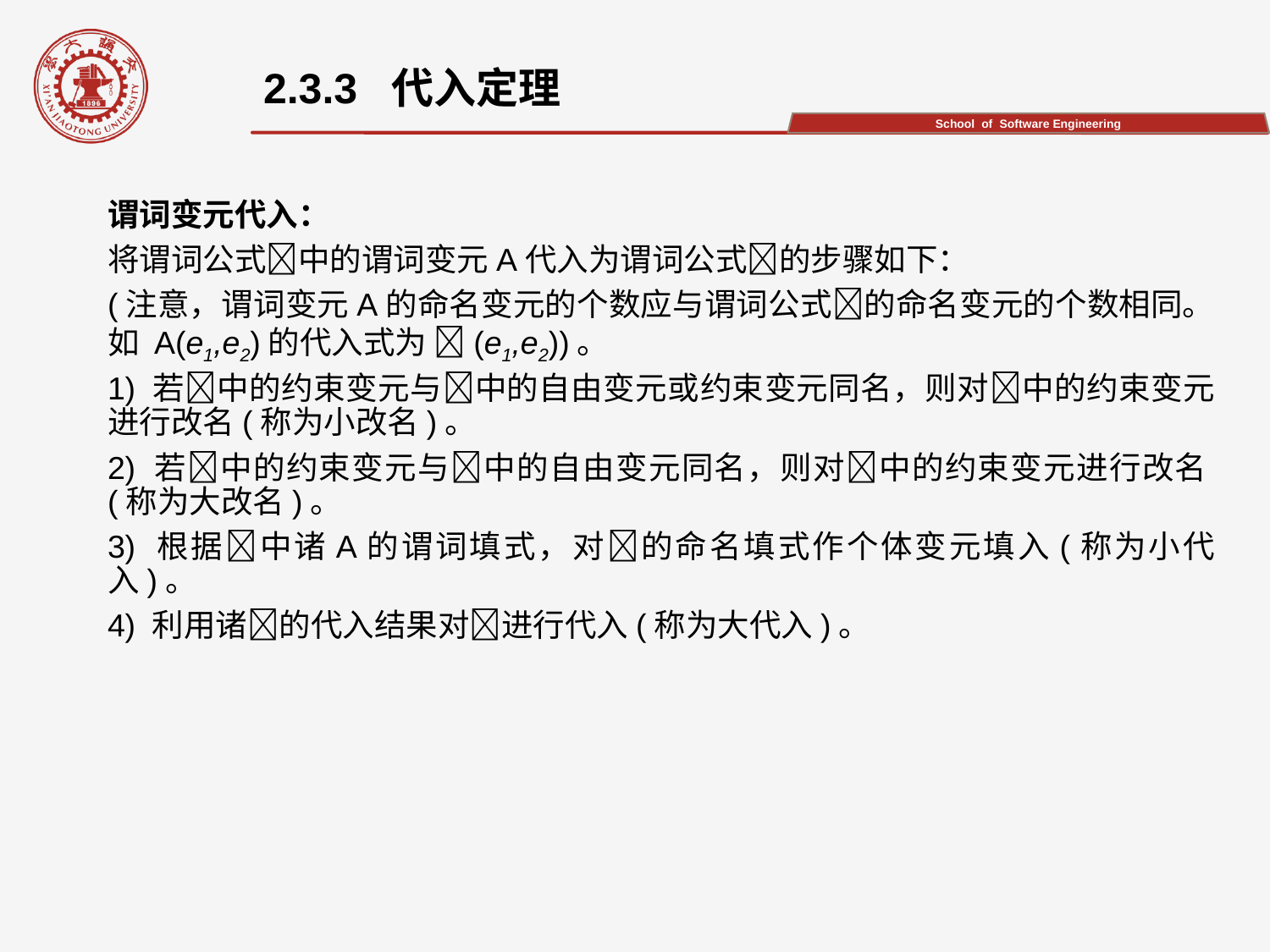

2.3.3  代入定理

谓词变元代入：
将谓词公式α中的谓词变元A代入为谓词公式δ的步骤如下：
(注意，谓词变元A的命名变元的个数应与谓词公式δ的命名变元的个数相同。如 A(e1,e2)的代入式为 δ(e1,e2))。
1) 若δ中的约束变元与α中的自由变元或约束变元同名，则对δ中的约束变元进行改名(称为小改名)。
2) 若α中的约束变元与δ中的自由变元同名，则对α中的约束变元进行改名(称为大改名)。
3) 根据α中诸A的谓词填式，对δ的命名填式作个体变元填入(称为小代入)。
4) 利用诸δ的代入结果对α进行代入(称为大代入)。